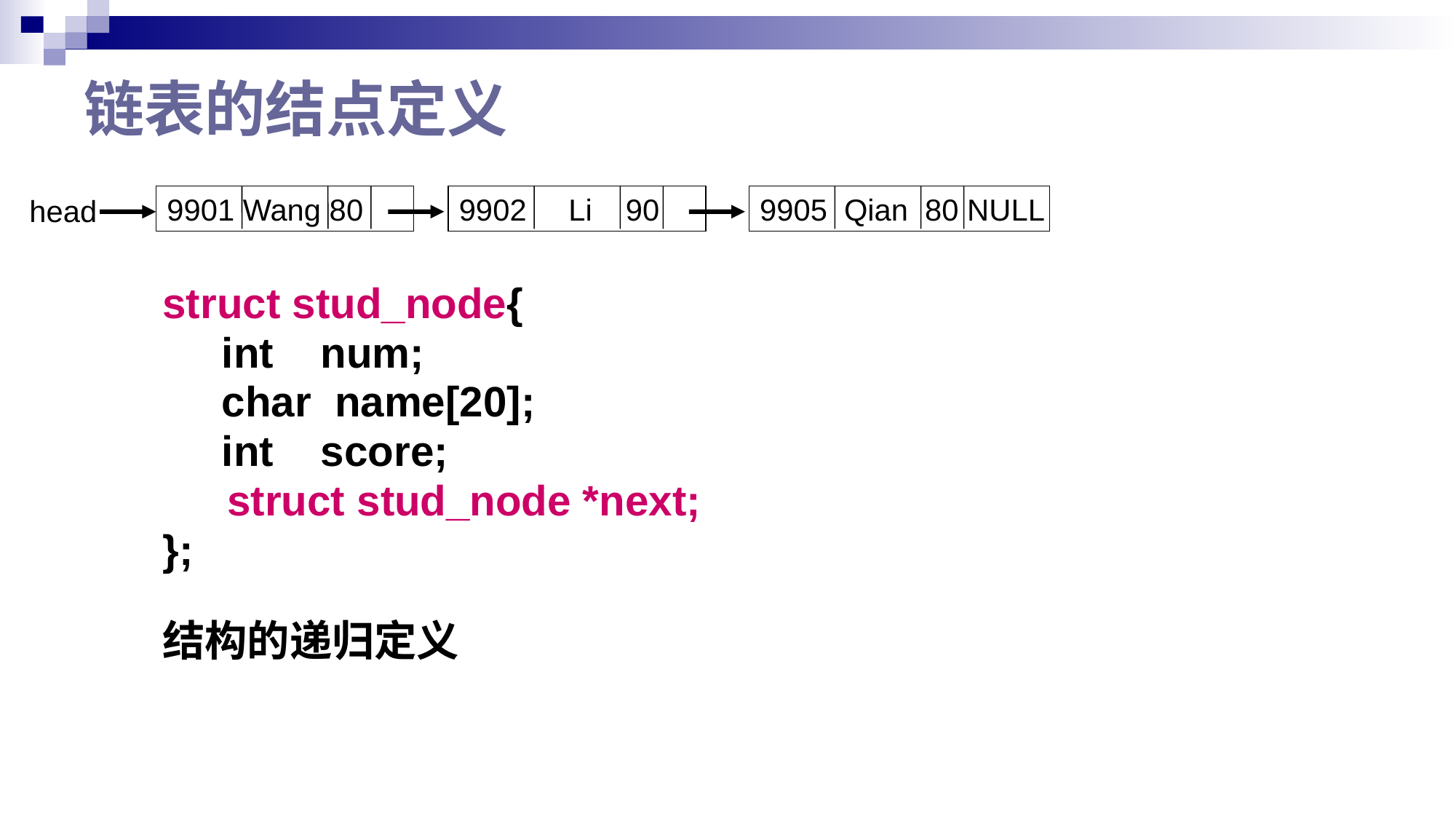

# 链表的结点定义
9901 Wang 80

9902     Li    90

9905  Qian  80 NULL

head
struct stud_node{
     int    num;
     char  name[20];
     int    score;
	  struct stud_node *next;
};

结构的递归定义